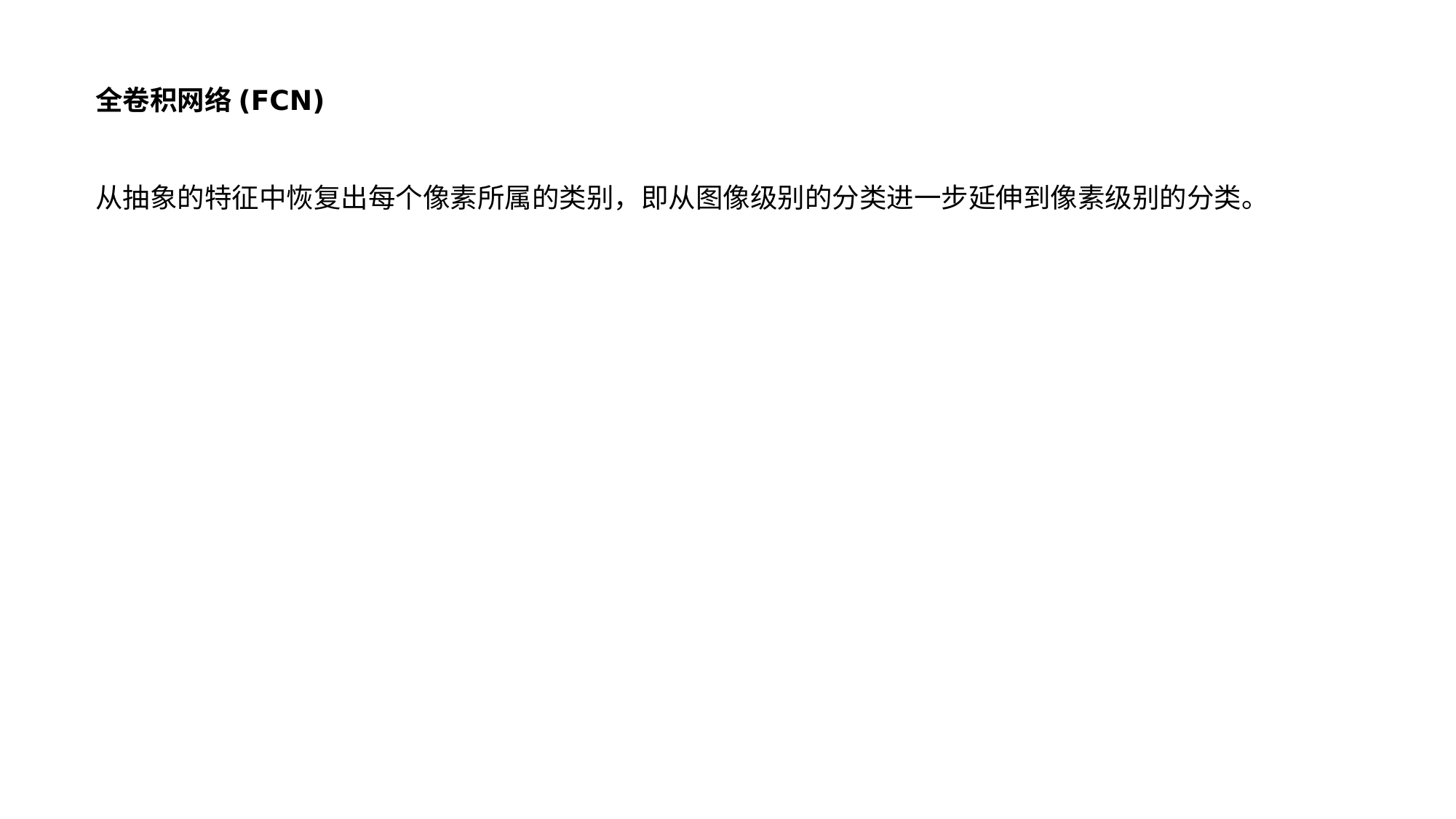

全卷积网络(FCN)
从抽象的特征中恢复出每个像素所属的类别，即从图像级别的分类进一步延伸到像素级别的分类。